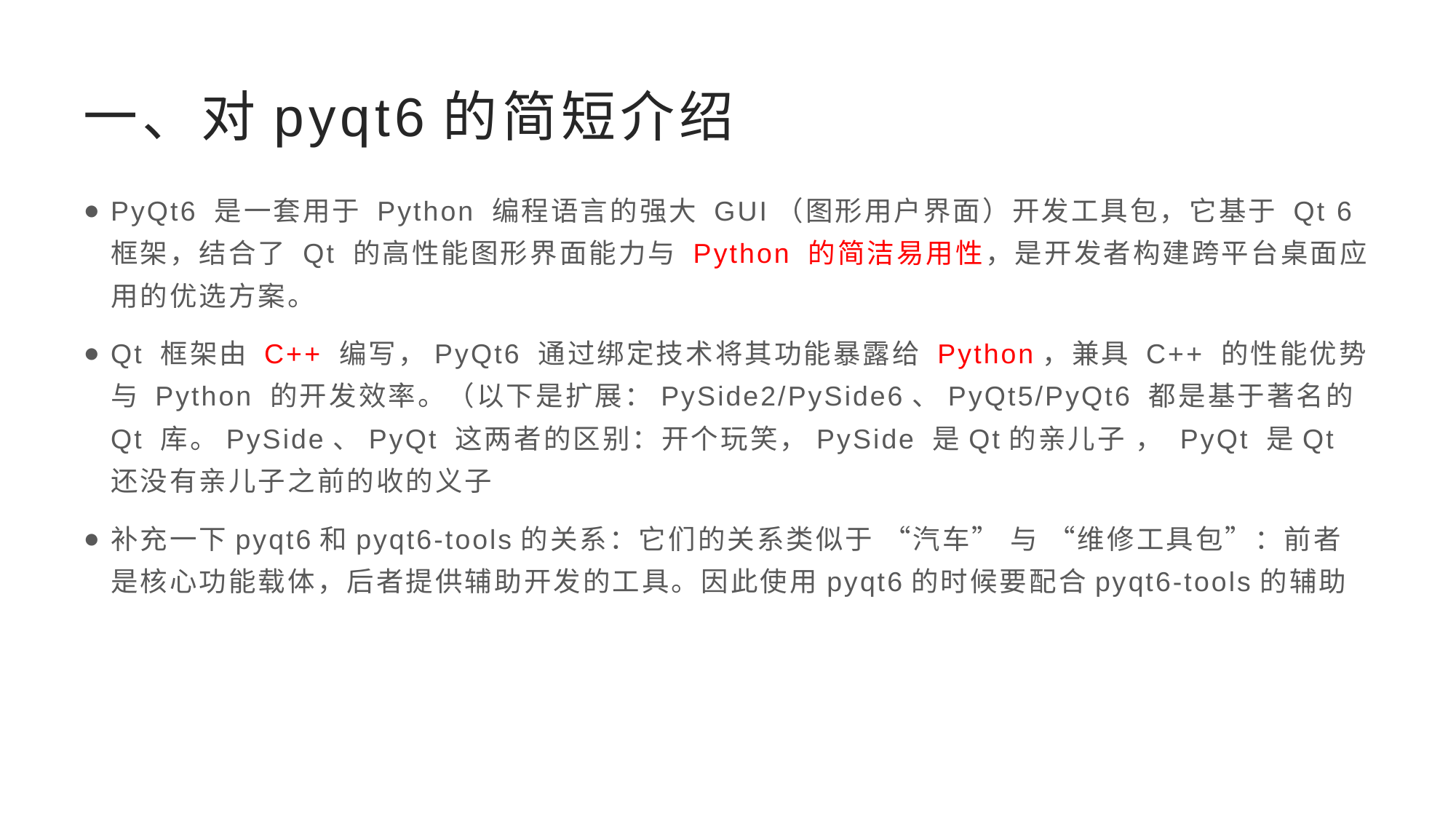

# 一、对pyqt6的简短介绍
PyQt6 是一套用于 Python 编程语言的强大 GUI（图形用户界面）开发工具包，它基于 Qt 6 框架，结合了 Qt 的高性能图形界面能力与 Python 的简洁易用性，是开发者构建跨平台桌面应用的优选方案。
Qt 框架由 C++ 编写，PyQt6 通过绑定技术将其功能暴露给 Python，兼具 C++ 的性能优势与 Python 的开发效率。（以下是扩展：PySide2/PySide6、PyQt5/PyQt6 都是基于著名的 Qt 库。PySide、PyQt 这两者的区别：开个玩笑，PySide 是Qt的亲儿子 ， PyQt 是Qt还没有亲儿子之前的收的义子
补充一下pyqt6和pyqt6-tools的关系：它们的关系类似于 “汽车” 与 “维修工具包”：前者是核心功能载体，后者提供辅助开发的工具。因此使用pyqt6的时候要配合pyqt6-tools的辅助